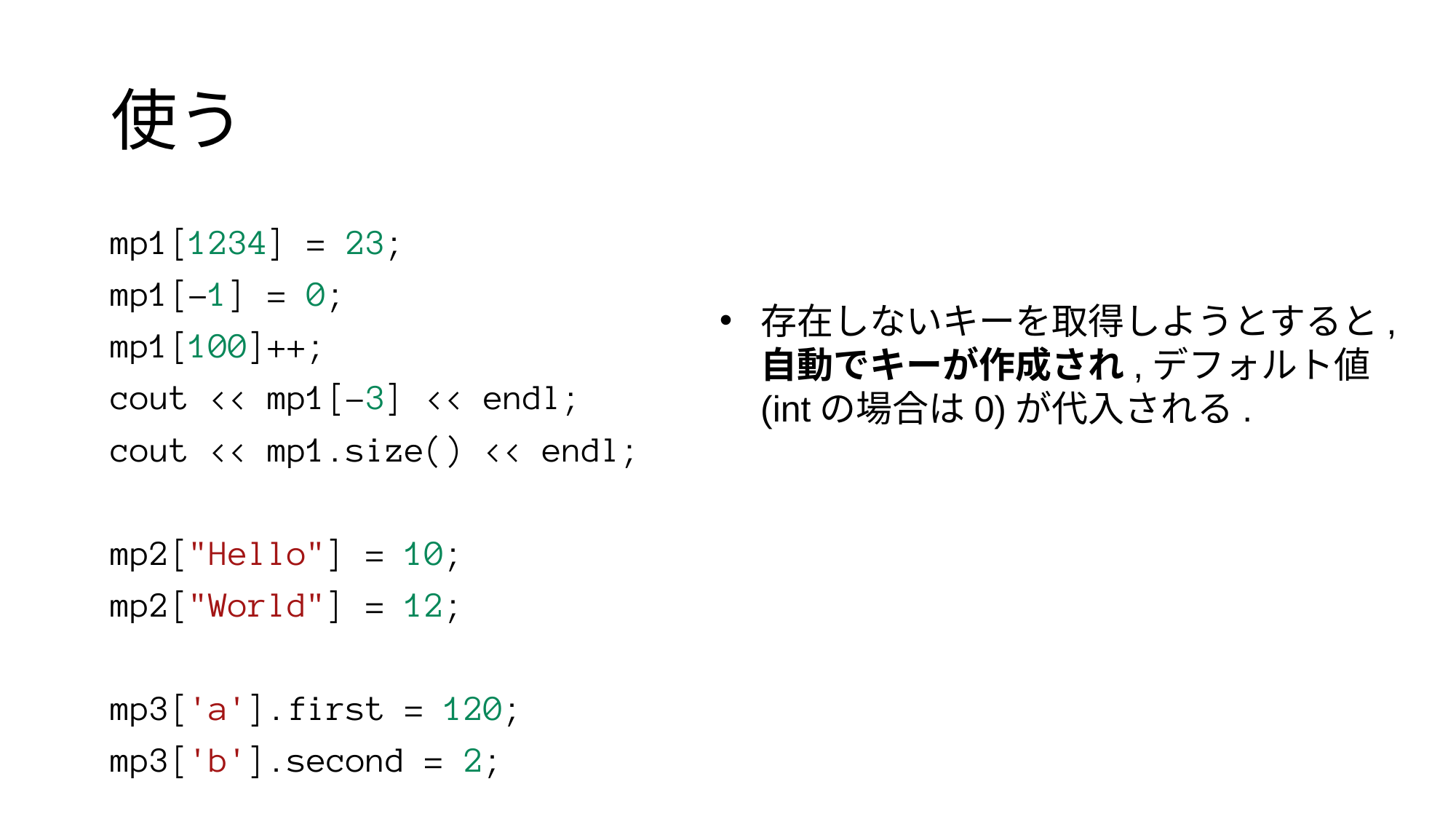

# 使う
mp1[1234] = 23;
mp1[-1] = 0;
mp1[100]++;
cout << mp1[-3] << endl;
cout << mp1.size() << endl;

mp2["Hello"] = 10;
mp2["World"] = 12;

mp3['a'].first = 120;
mp3['b'].second = 2;

存在しないキーを取得しようとすると,自動でキーが作成され,デフォルト値(intの場合は0)が代入される.